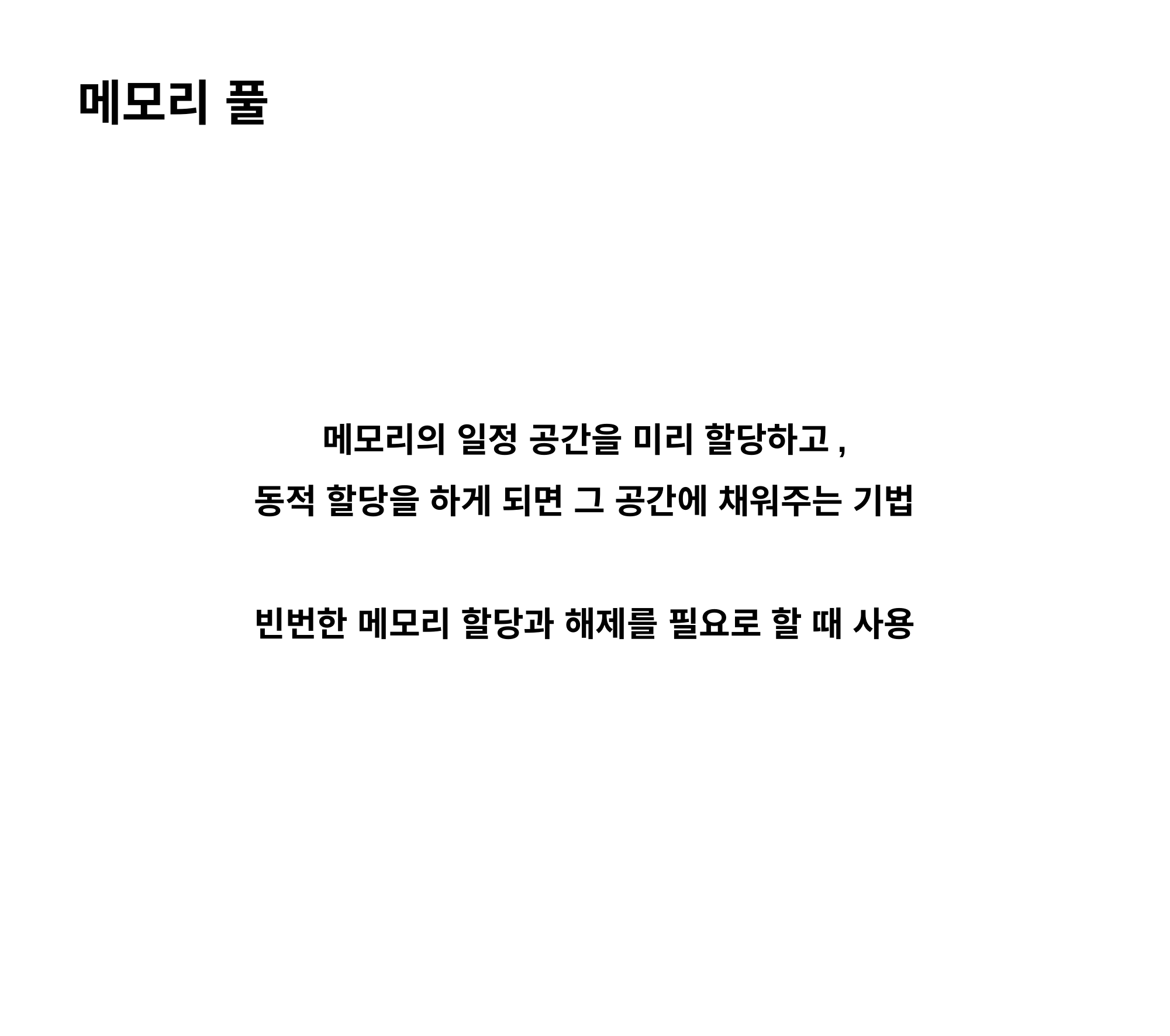

메모리 풀
메모리의 일정 공간을 미리 할당하고,
동적 할당을 하게 되면 그 공간에 채워주는 기법

빈번한 메모리 할당과 해제를 필요로 할 때 사용